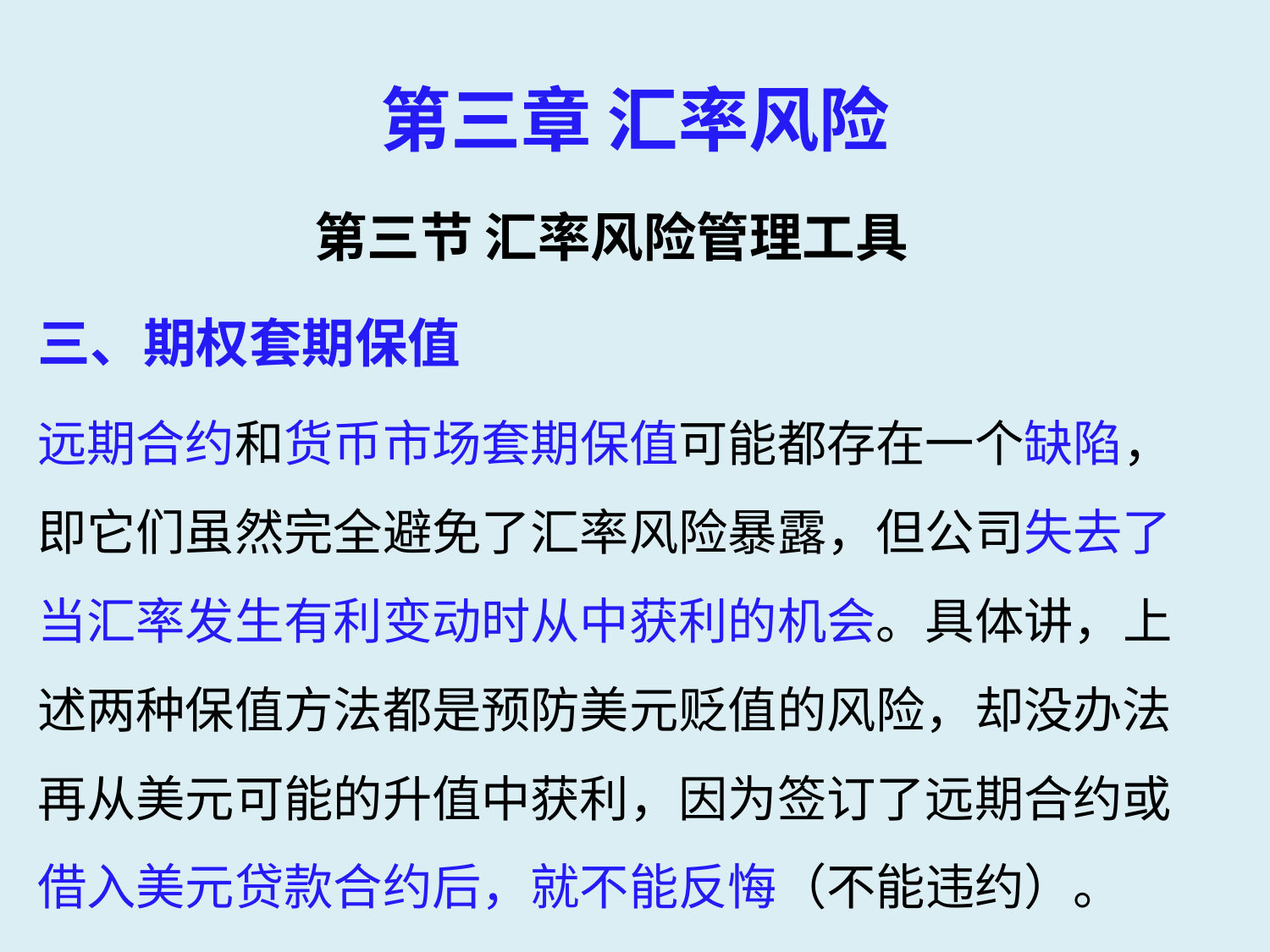

# 第三章 汇率风险
第三节 汇率风险管理工具
三、期权套期保值
远期合约和货币市场套期保值可能都存在一个缺陷，即它们虽然完全避免了汇率风险暴露，但公司失去了当汇率发生有利变动时从中获利的机会。具体讲，上述两种保值方法都是预防美元贬值的风险，却没办法再从美元可能的升值中获利，因为签订了远期合约或借入美元贷款合约后，就不能反悔（不能违约）。